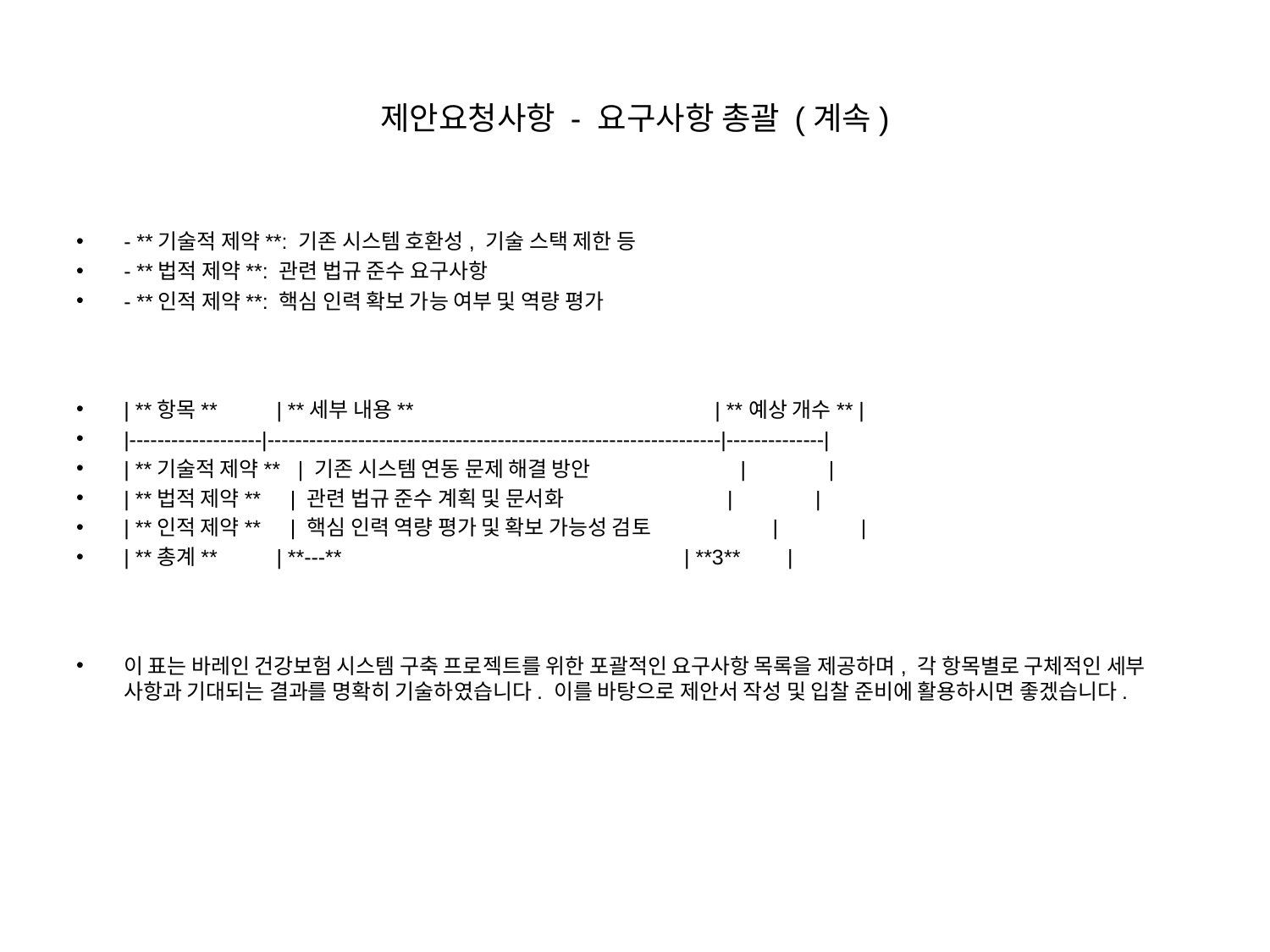

# 제안요청사항 - 요구사항 총괄 (계속)
- **기술적 제약**: 기존 시스템 호환성, 기술 스택 제한 등
- **법적 제약**: 관련 법규 준수 요구사항
- **인적 제약**: 핵심 인력 확보 가능 여부 및 역량 평가

| **항목**          | **세부 내용**                                                   | **예상 개수** |
|-------------------|-----------------------------------------------------------------|--------------|
| **기술적 제약**   | 기존 시스템 연동 문제 해결 방안                               |              |
| **법적 제약**     | 관련 법규 준수 계획 및 문서화                                  |              |
| **인적 제약**     | 핵심 인력 역량 평가 및 확보 가능성 검토                         |              |
| **총계**          | **---**                                                          | **3**        |

이 표는 바레인 건강보험 시스템 구축 프로젝트를 위한 포괄적인 요구사항 목록을 제공하며, 각 항목별로 구체적인 세부 사항과 기대되는 결과를 명확히 기술하였습니다. 이를 바탕으로 제안서 작성 및 입찰 준비에 활용하시면 좋겠습니다.